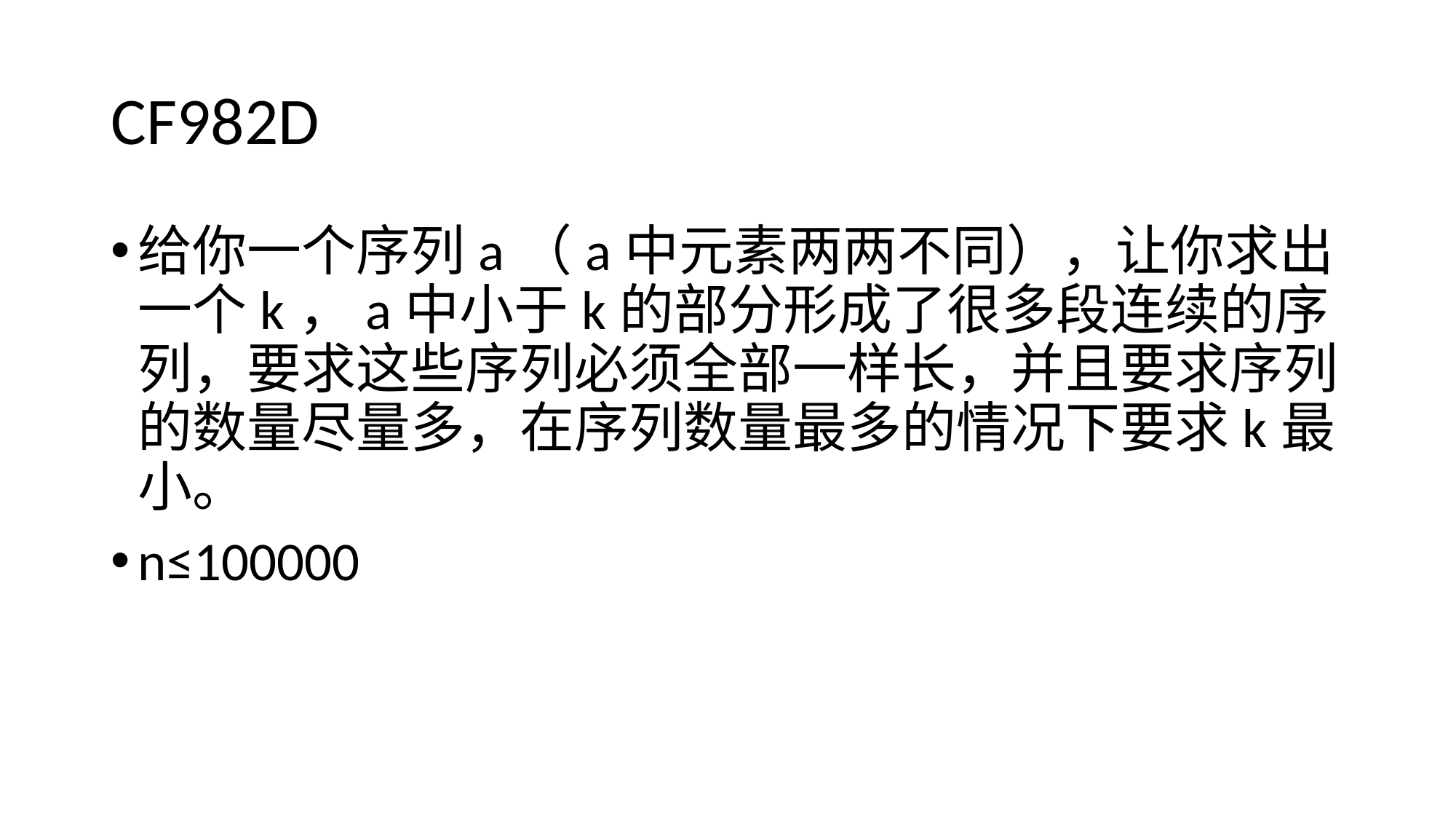

# CF982D
给你一个序列a（a中元素两两不同），让你求出一个k，a中小于k的部分形成了很多段连续的序列，要求这些序列必须全部一样长，并且要求序列的数量尽量多，在序列数量最多的情况下要求k最小。
n≤100000